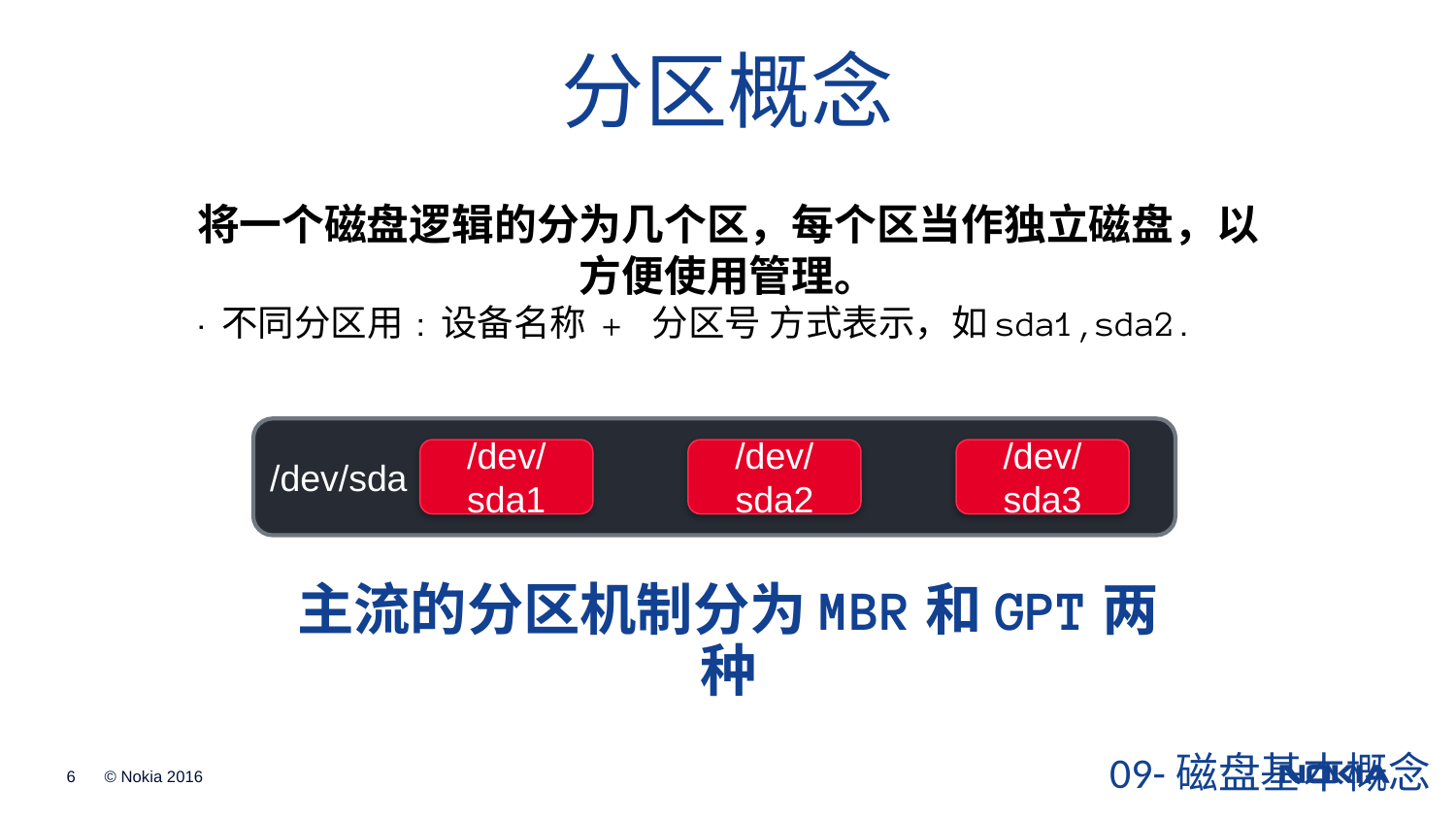

# 分区概念
将一个磁盘逻辑的分为几个区，每个区当作独立磁盘，以方便使用管理。
·不同分区用:设备名称 + 分区号 方式表示，如sda1,sda2.
/dev/sda
/dev/sda1
/dev/sda2
/dev/sda3
主流的分区机制分为MBR和GPT两种
09-磁盘基本概念